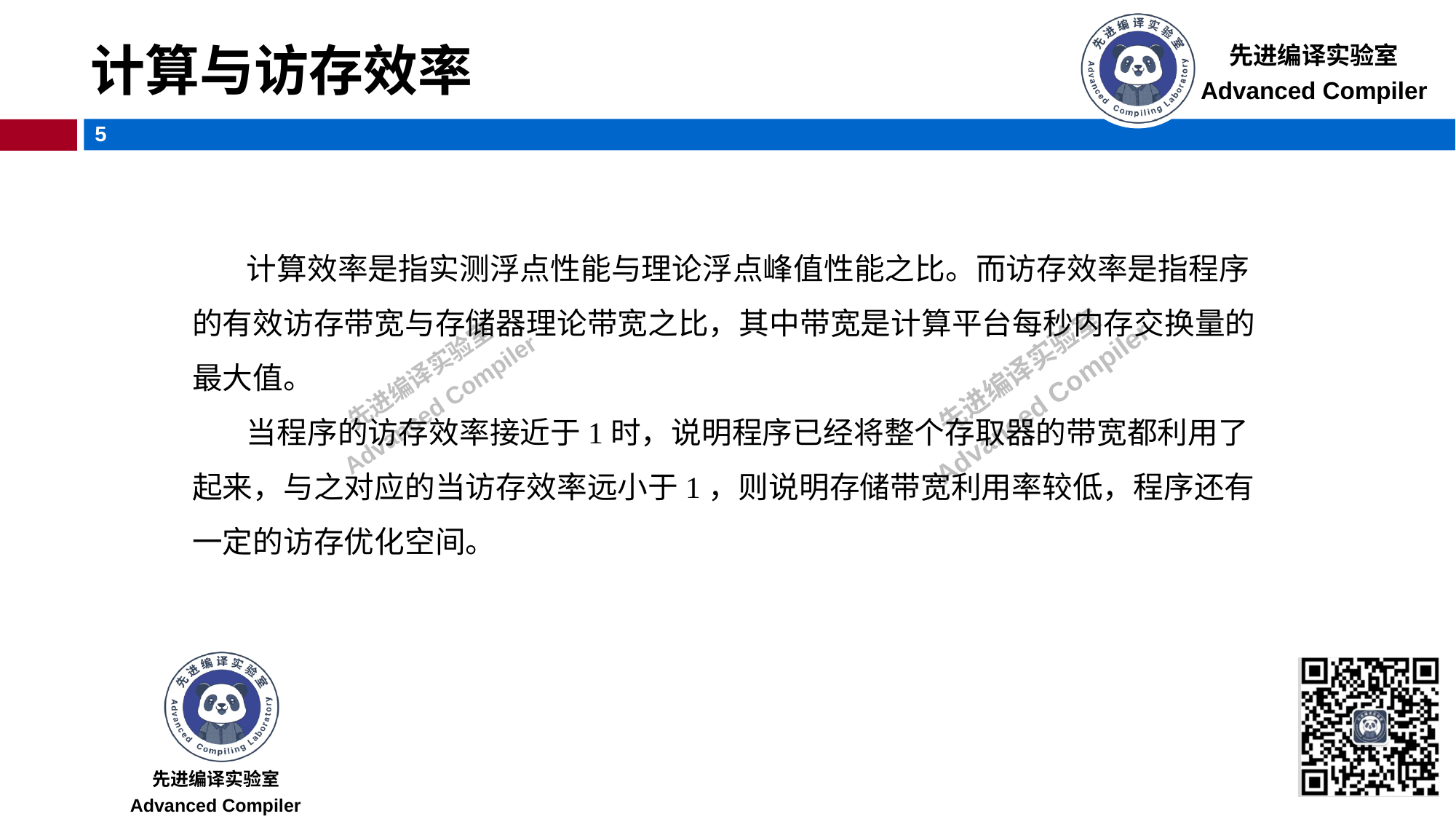

# 计算与访存效率
       计算效率是指实测浮点性能与理论浮点峰值性能之比。而访存效率是指程序的有效访存带宽与存储器理论带宽之比，其中带宽是计算平台每秒内存交换量的最大值。
       当程序的访存效率接近于1时，说明程序已经将整个存取器的带宽都利用了起来，与之对应的当访存效率远小于1，则说明存储带宽利用率较低，程序还有一定的访存优化空间。